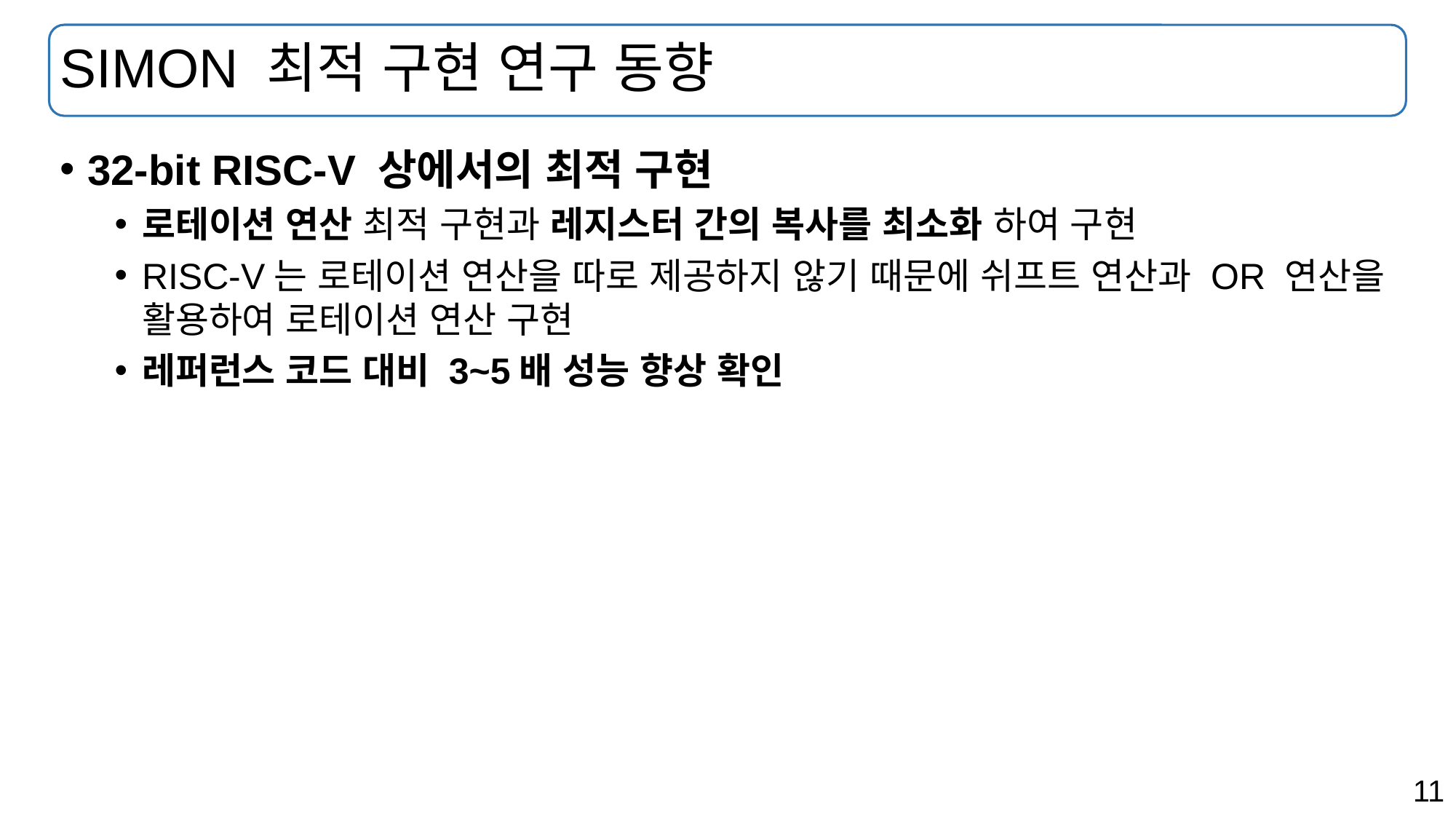

# SIMON 최적 구현 연구 동향
32-bit RISC-V 상에서의 최적 구현
로테이션 연산 최적 구현과 레지스터 간의 복사를 최소화 하여 구현
RISC-V는 로테이션 연산을 따로 제공하지 않기 때문에 쉬프트 연산과 OR 연산을 활용하여 로테이션 연산 구현
레퍼런스 코드 대비 3~5배 성능 향상 확인